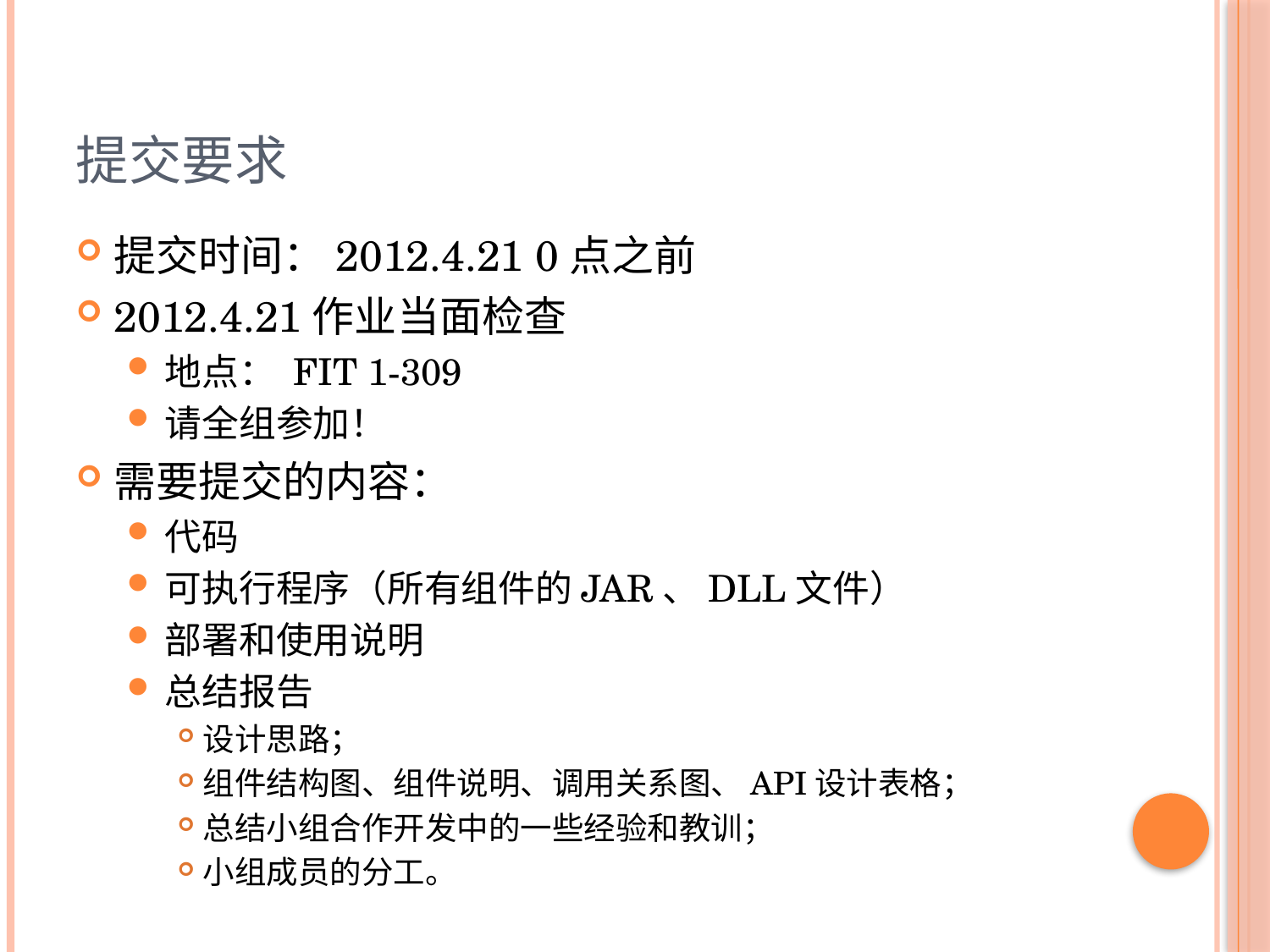

# 提交要求
提交时间：2012.4.21 0点之前
2012.4.21作业当面检查
地点： FIT 1-309
请全组参加！
需要提交的内容：
代码
可执行程序（所有组件的JAR、DLL文件）
部署和使用说明
总结报告
设计思路；
组件结构图、组件说明、调用关系图、API设计表格；
总结小组合作开发中的一些经验和教训；
小组成员的分工。